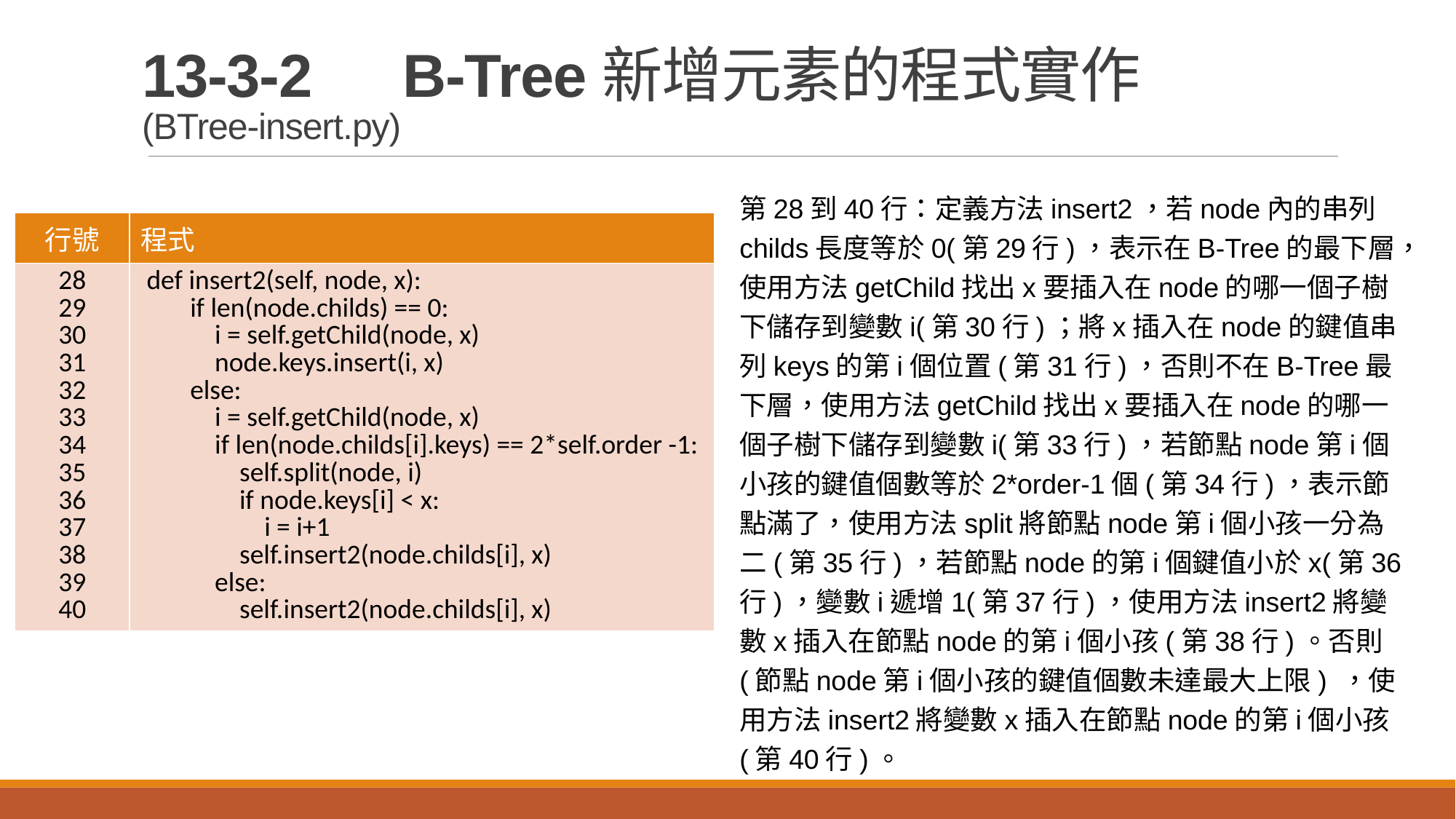

# 13-3-2　B-Tree新增元素的程式實作 (BTree-insert.py)

第28到40行：定義方法insert2，若node內的串列childs長度等於0(第29行)，表示在B-Tree的最下層，使用方法getChild找出x要插入在node的哪一個子樹下儲存到變數i(第30行)；將x插入在node的鍵值串列keys的第i個位置(第31行)，否則不在B-Tree最下層，使用方法getChild找出x要插入在node的哪一個子樹下儲存到變數i(第33行)，若節點node第i個小孩的鍵值個數等於2*order-1個(第34行)，表示節點滿了，使用方法split將節點node第i個小孩一分為二(第35行)，若節點node的第i個鍵值小於x(第36行)，變數i遞增1(第37行)，使用方法insert2將變數x插入在節點node的第i個小孩(第38行)。否則(節點node第i個小孩的鍵值個數未達最大上限) ，使用方法insert2將變數x插入在節點node的第i個小孩(第40行)。
| 行號 | 程式 |
| --- | --- |
| 28 29 30 31 32 33 34 35 36 37 38 39 40 | def insert2(self, node, x): if len(node.childs) == 0: i = self.getChild(node, x) node.keys.insert(i, x) else: i = self.getChild(node, x) if len(node.childs[i].keys) == 2\*self.order -1: self.split(node, i) if node.keys[i] < x: i = i+1 self.insert2(node.childs[i], x) else: self.insert2(node.childs[i], x) |